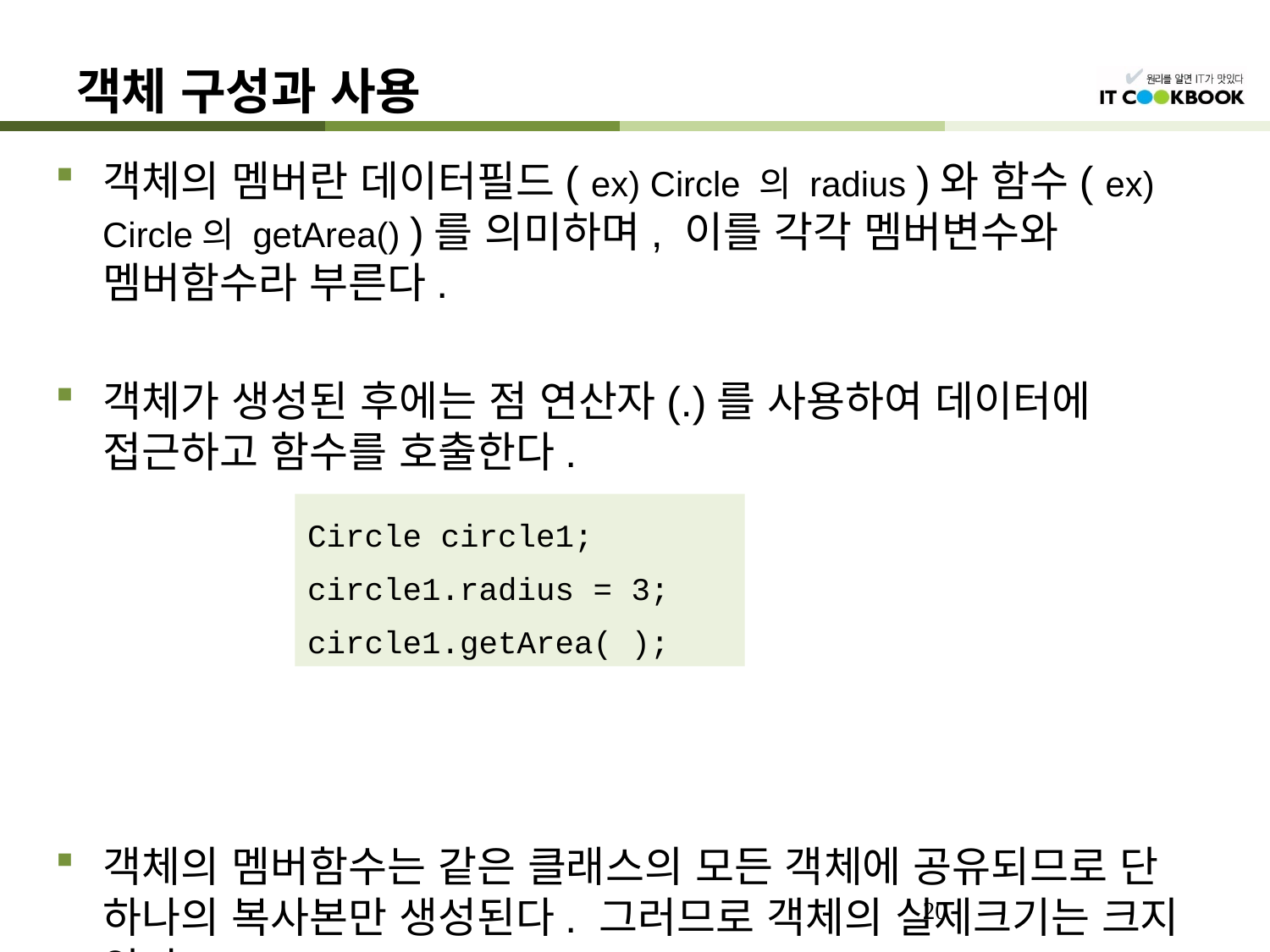

# 객체 구성과 사용
객체의 멤버란 데이터필드( ex) Circle 의 radius )와 함수( ex) Circle의 getArea() )를 의미하며, 이를 각각 멤버변수와 멤버함수라 부른다.

객체가 생성된 후에는 점 연산자(.)를 사용하여 데이터에 접근하고 함수를 호출한다.

객체의 멤버함수는 같은 클래스의 모든 객체에 공유되므로 단 하나의 복사본만 생성된다. 그러므로 객체의 실제크기는 크지 않다.

Circle circle1;
circle1.radius = 3;
circle1.getArea( );
20